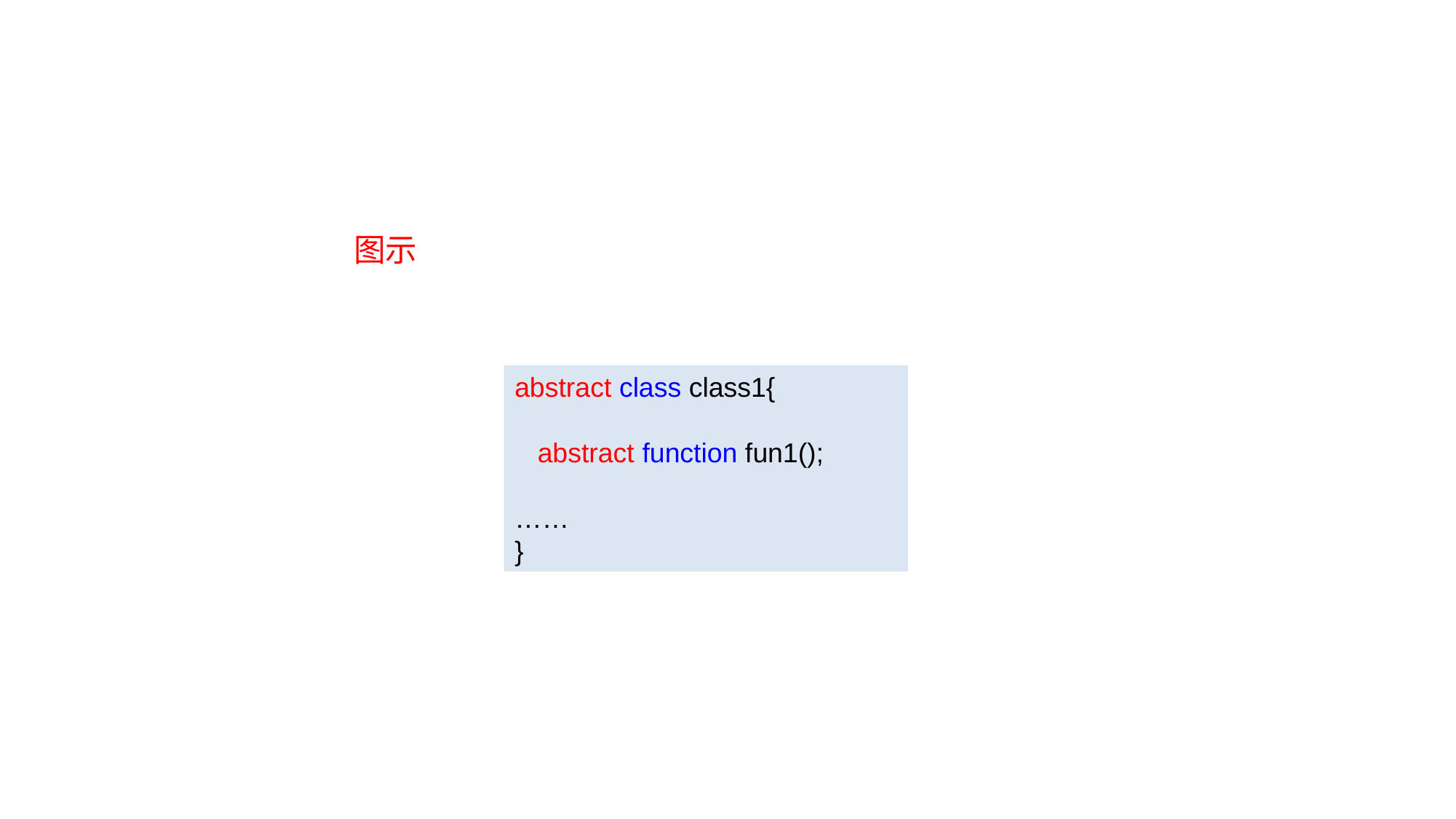

图示
abstract class class1{

   abstract function fun1();
……
}